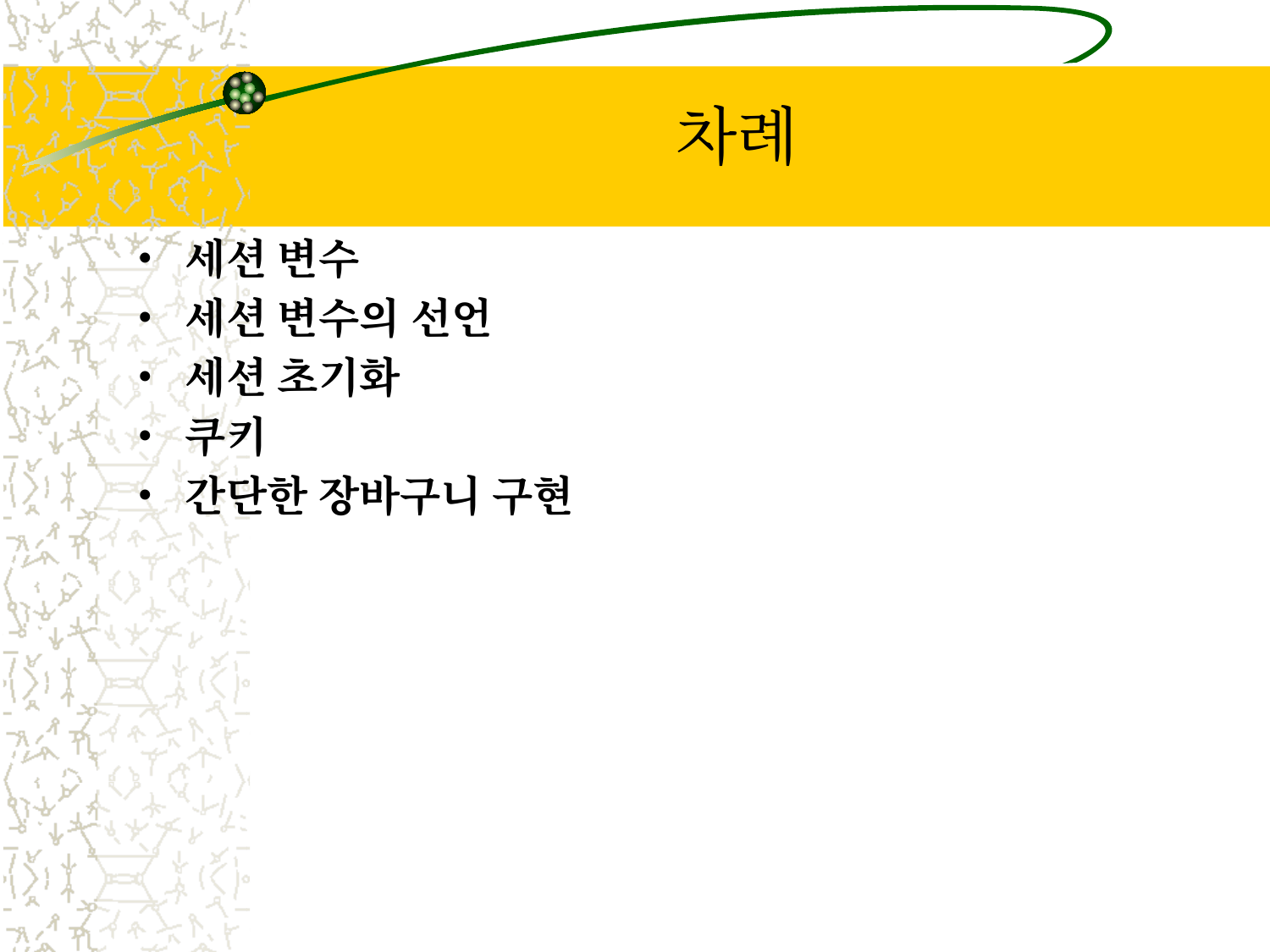

# 차례
세션 변수
세션 변수의 선언
세션 초기화
쿠키
간단한 장바구니 구현